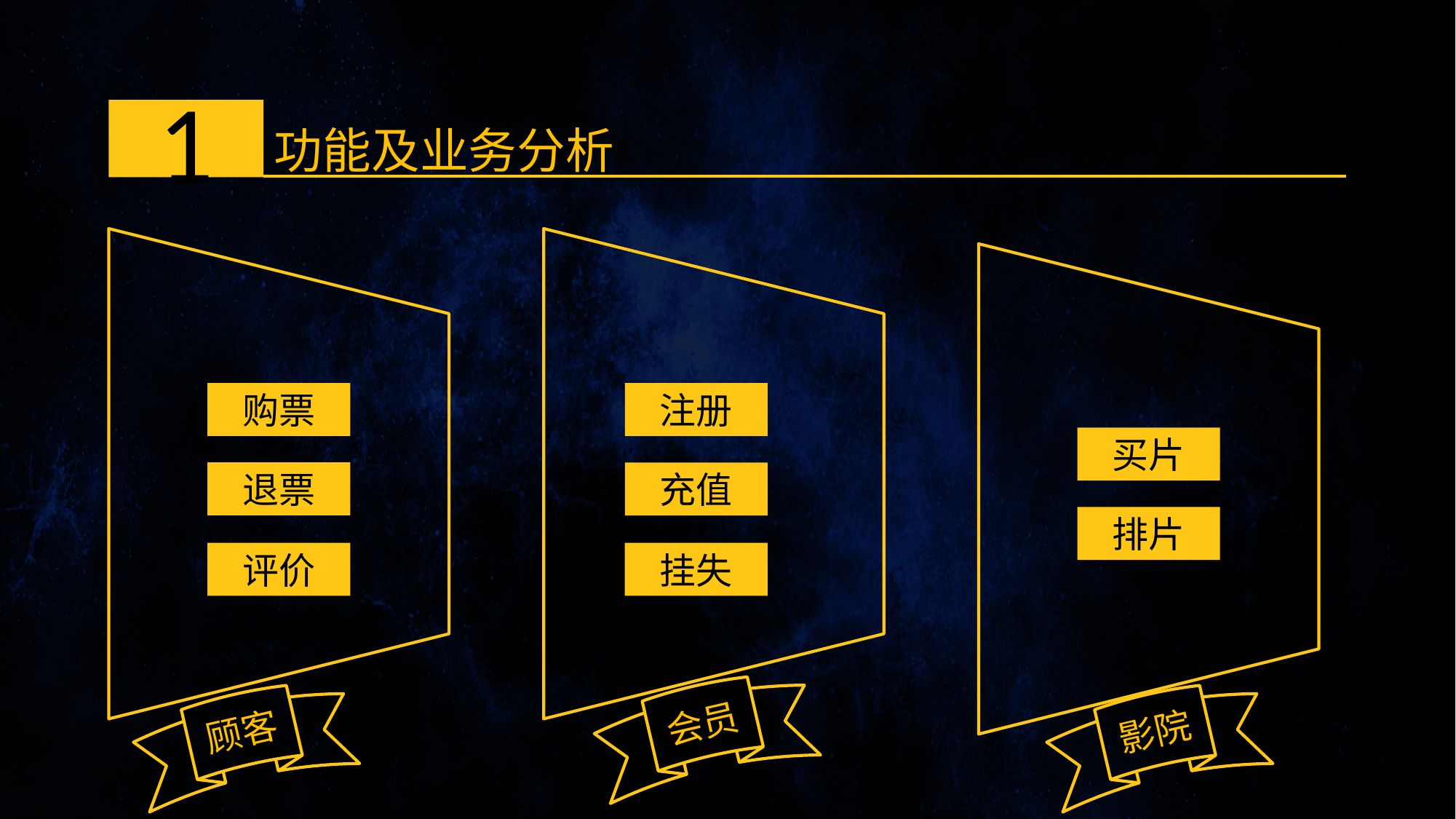

1
功能及业务分析

购票
退票
注册
充值
买片
排片
评价
挂失
会员
顾客
影院